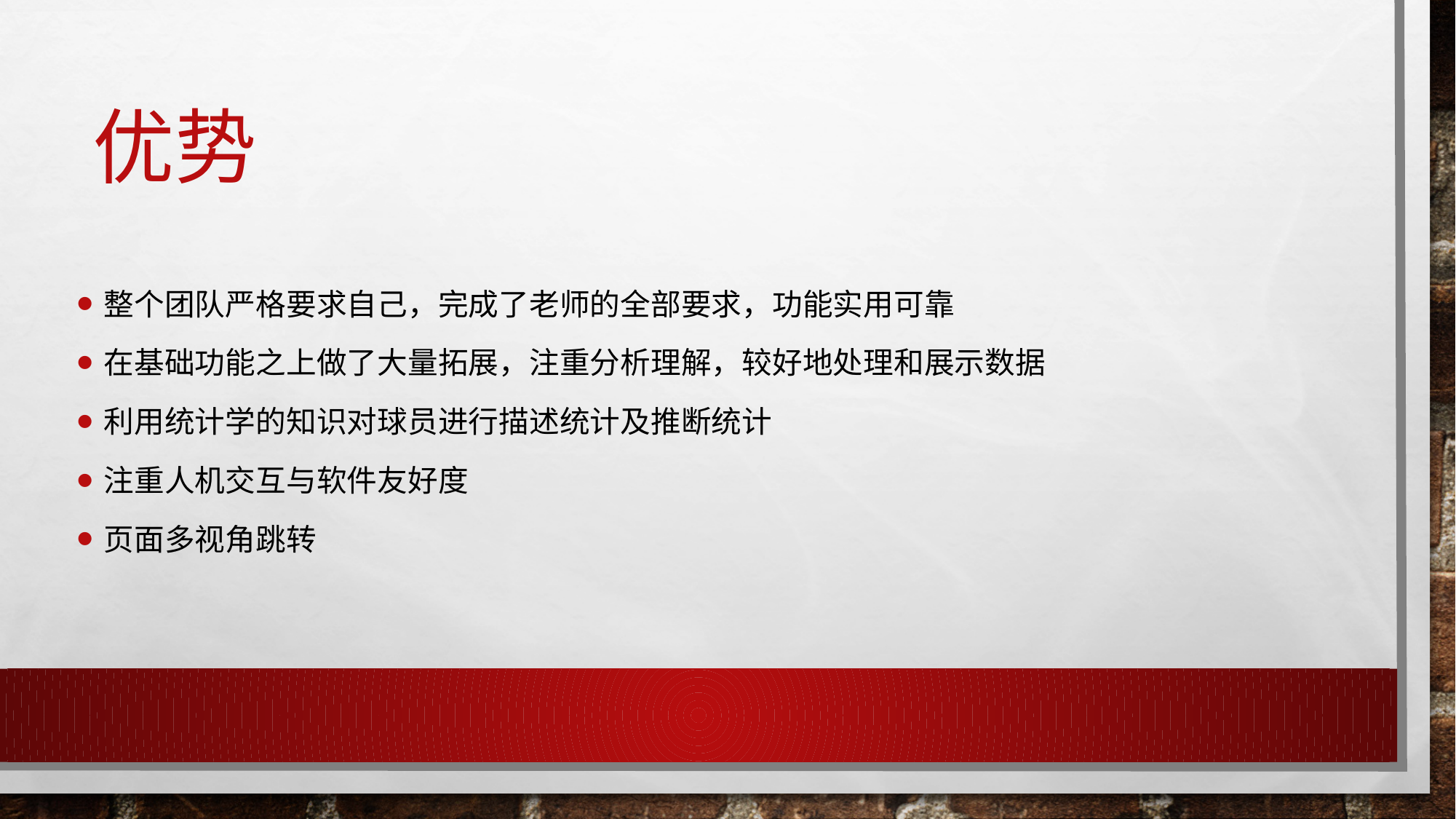

# 优势
整个团队严格要求自己，完成了老师的全部要求，功能实用可靠
在基础功能之上做了大量拓展，注重分析理解，较好地处理和展示数据
利用统计学的知识对球员进行描述统计及推断统计
注重人机交互与软件友好度
页面多视角跳转